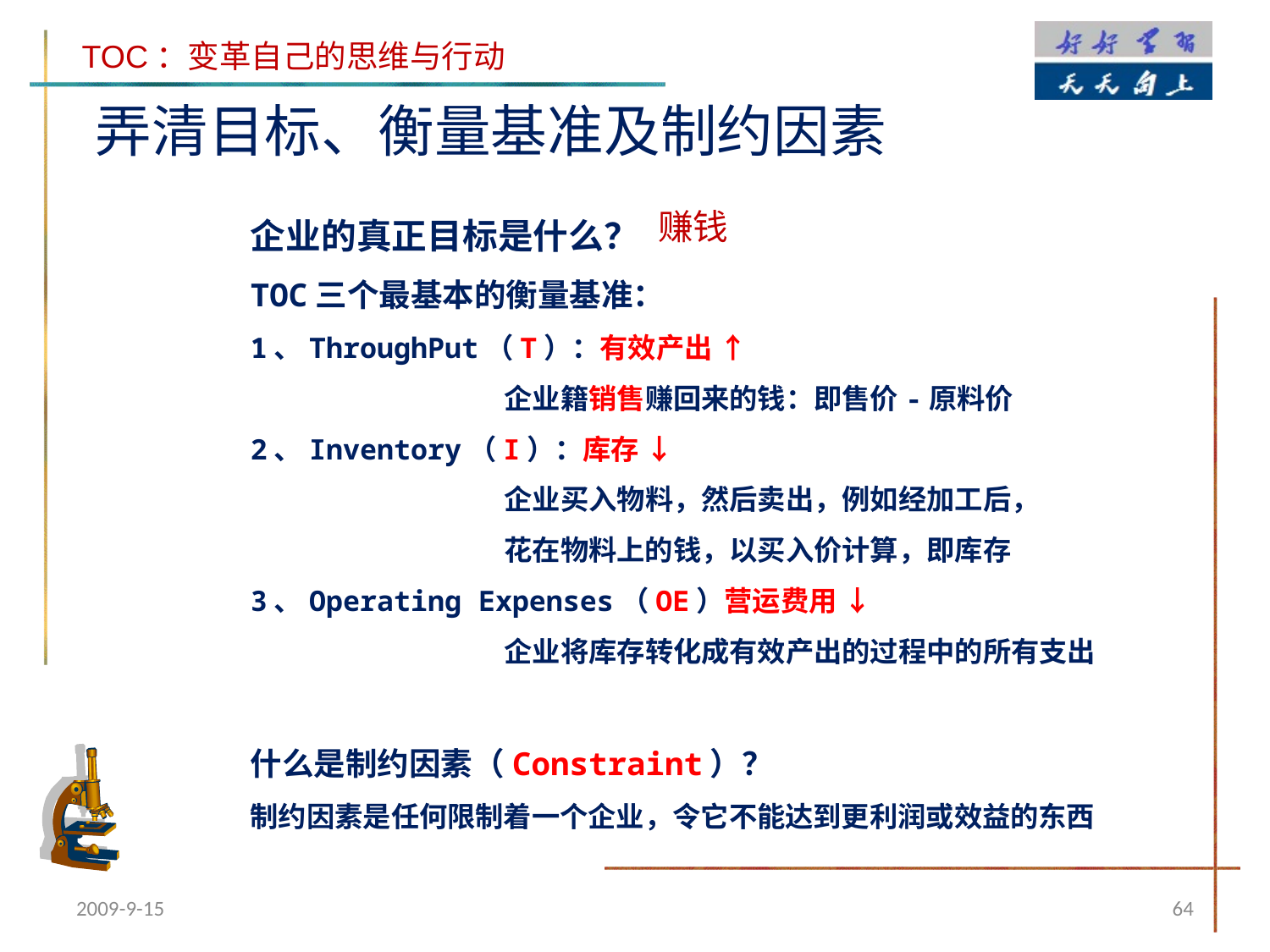

弄清目标、衡量基准及制约因素
企业的真正目标是什么？
TOC三个最基本的衡量基准：
1、ThroughPut（T）：有效产出 ↑
		企业籍销售赚回来的钱：即售价-原料价
2、Inventory（I）：库存 ↓
		企业买入物料，然后卖出，例如经加工后，
		花在物料上的钱，以买入价计算，即库存
3、Operating Expenses（OE）营运费用 ↓
		企业将库存转化成有效产出的过程中的所有支出

什么是制约因素（Constraint）？
制约因素是任何限制着一个企业，令它不能达到更利润或效益的东西
赚钱
2009-9-15
64